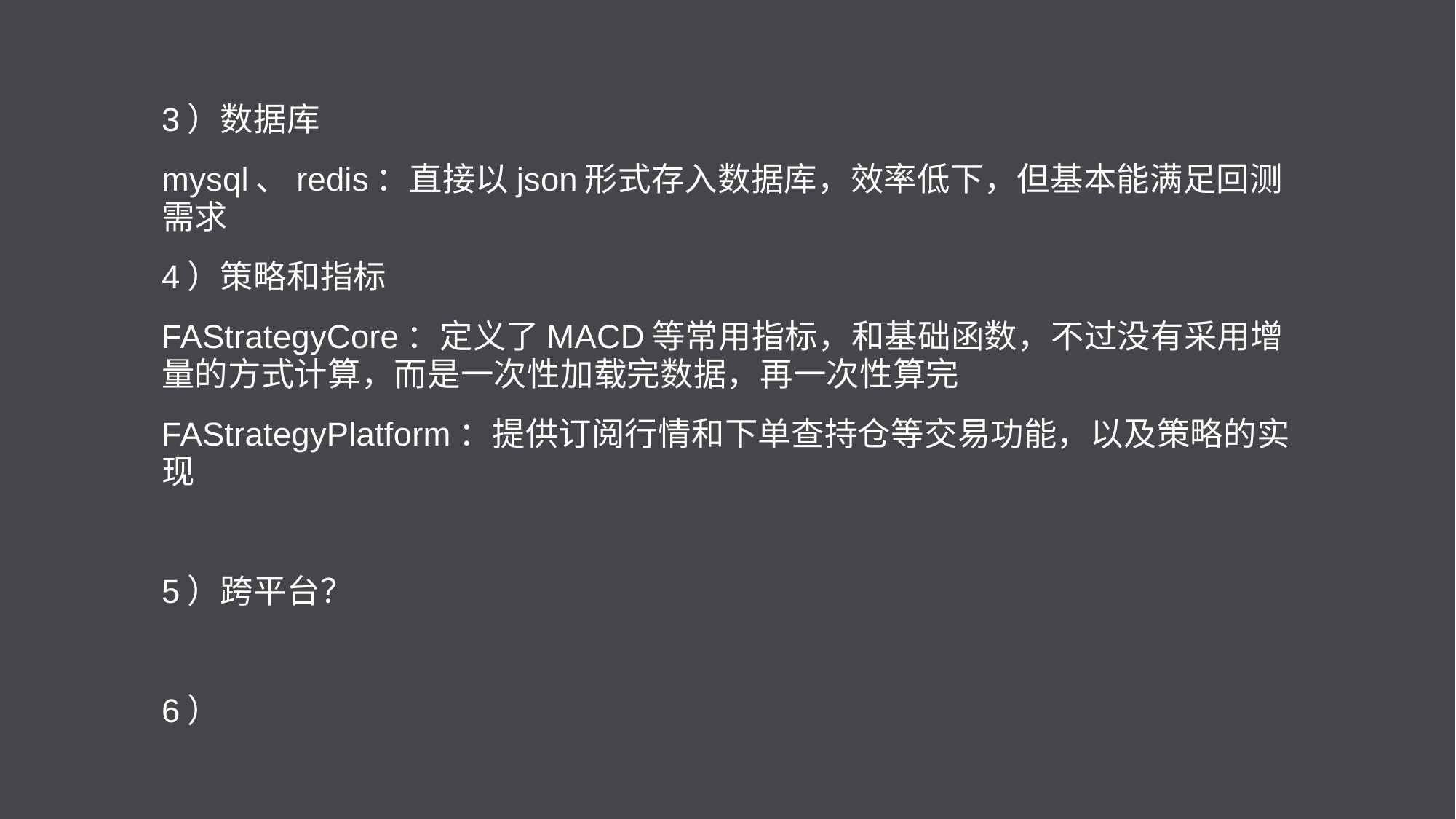

3）数据库
mysql、redis：直接以json形式存入数据库，效率低下，但基本能满足回测需求
4）策略和指标
FAStrategyCore：定义了MACD等常用指标，和基础函数，不过没有采用增量的方式计算，而是一次性加载完数据，再一次性算完
FAStrategyPlatform：提供订阅行情和下单查持仓等交易功能，以及策略的实现

5）跨平台？

6）